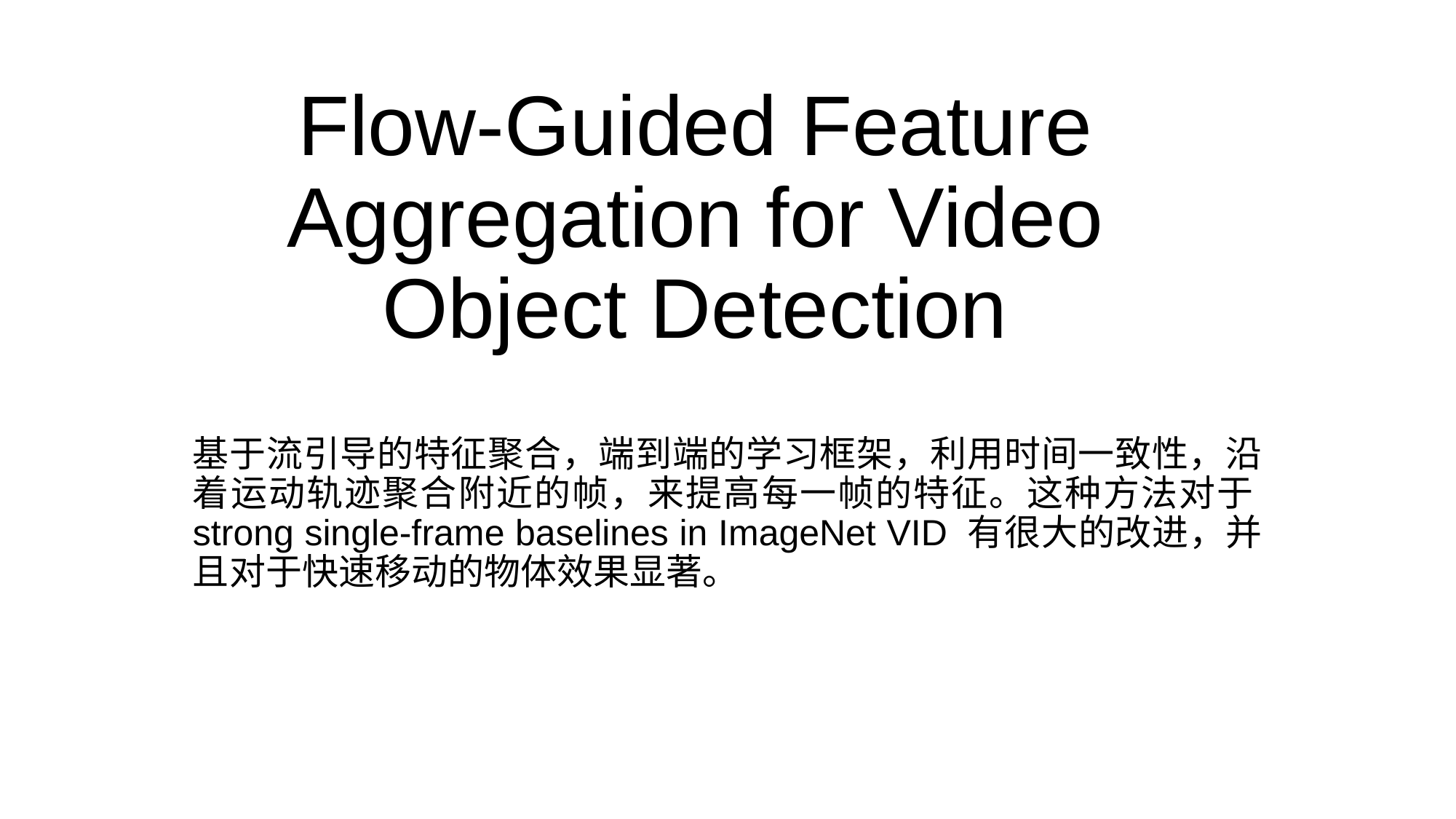

# Flow-Guided Feature Aggregation for Video Object Detection
基于流引导的特征聚合，端到端的学习框架，利用时间一致性，沿着运动轨迹聚合附近的帧，来提高每一帧的特征。这种方法对于strong single-frame baselines in ImageNet VID 有很大的改进，并且对于快速移动的物体效果显著。